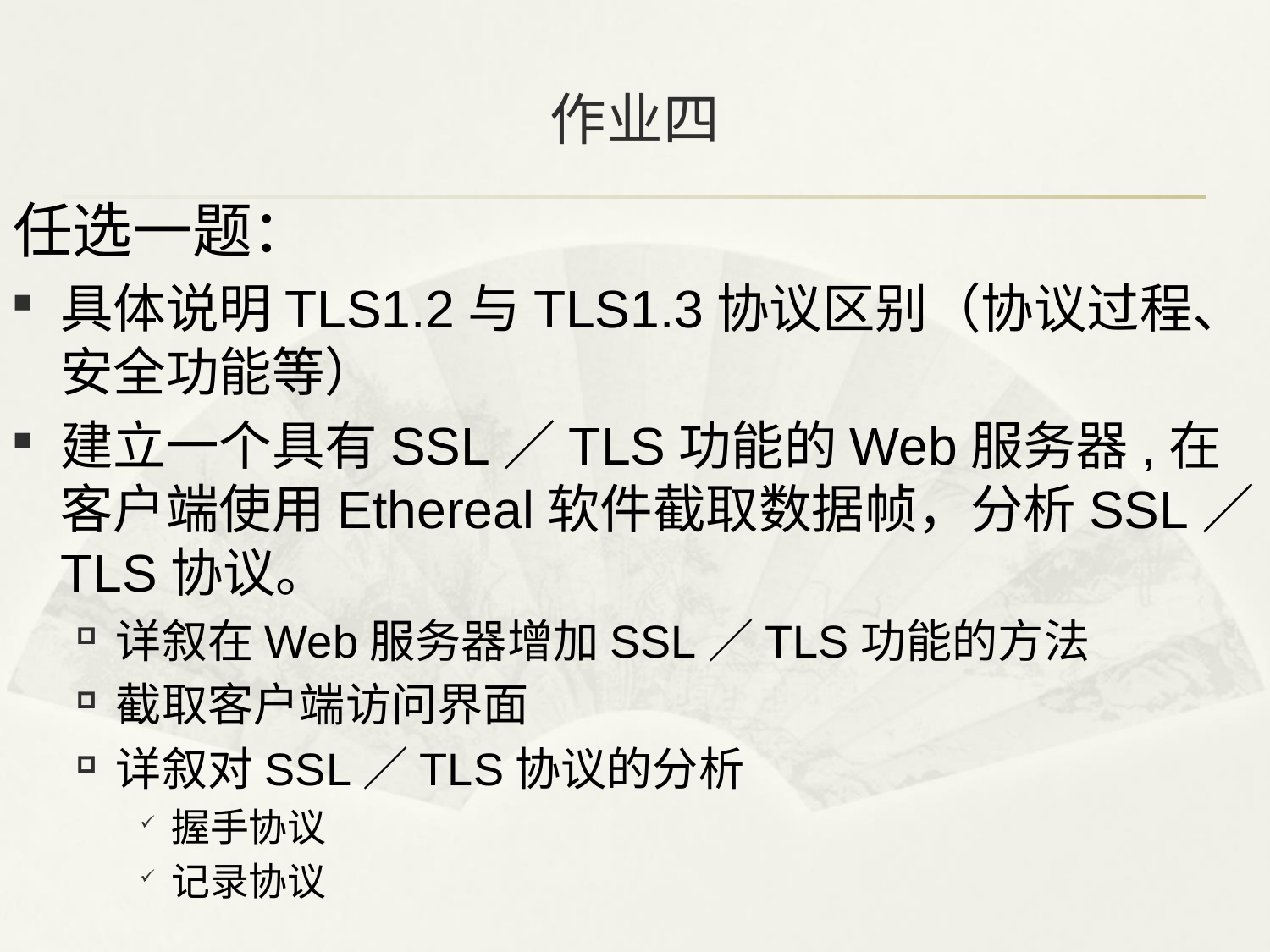

# 作业四
任选一题：
具体说明TLS1.2与TLS1.3协议区别（协议过程、安全功能等）
建立一个具有SSL／TLS功能的Web服务器,在客户端使用Ethereal软件截取数据帧，分析SSL／TLS协议。
详叙在Web服务器增加SSL／TLS功能的方法
截取客户端访问界面
详叙对SSL／TLS协议的分析
握手协议
记录协议
11